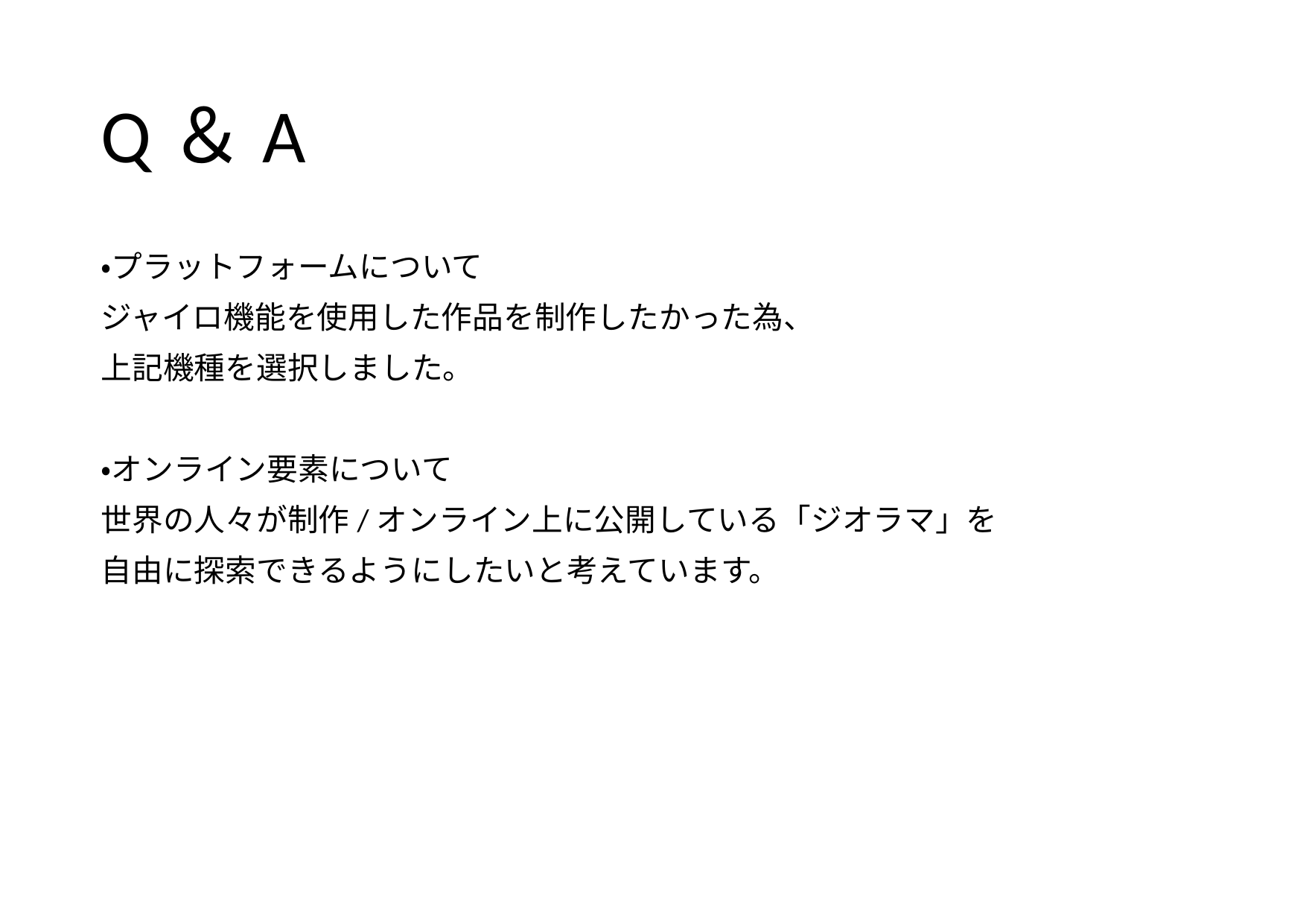

# Q＆A
・プラットフォームについて
ジャイロ機能を使用した作品を制作したかった為、
上記機種を選択しました。

・オンライン要素について
世界の人々が制作/オンライン上に公開している「ジオラマ」を
自由に探索できるようにしたいと考えています。